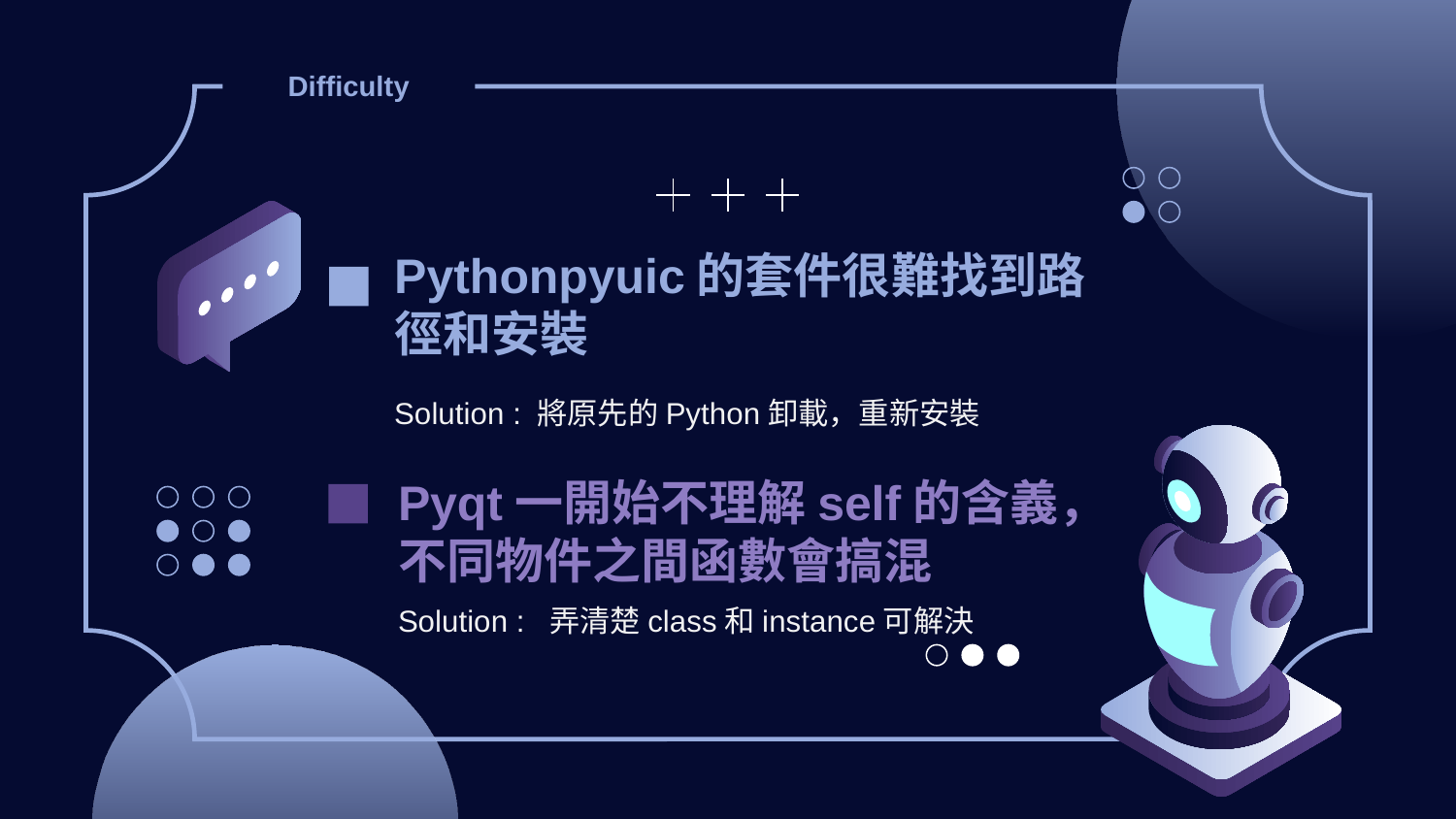

Difficulty

Pythonpyuic的套件很難找到路徑和安裝

Solution : 將原先的Python卸載，重新安裝

Pyqt一開始不理解self的含義，不同物件之間函數會搞混

Solution :  弄清楚class和instance可解決